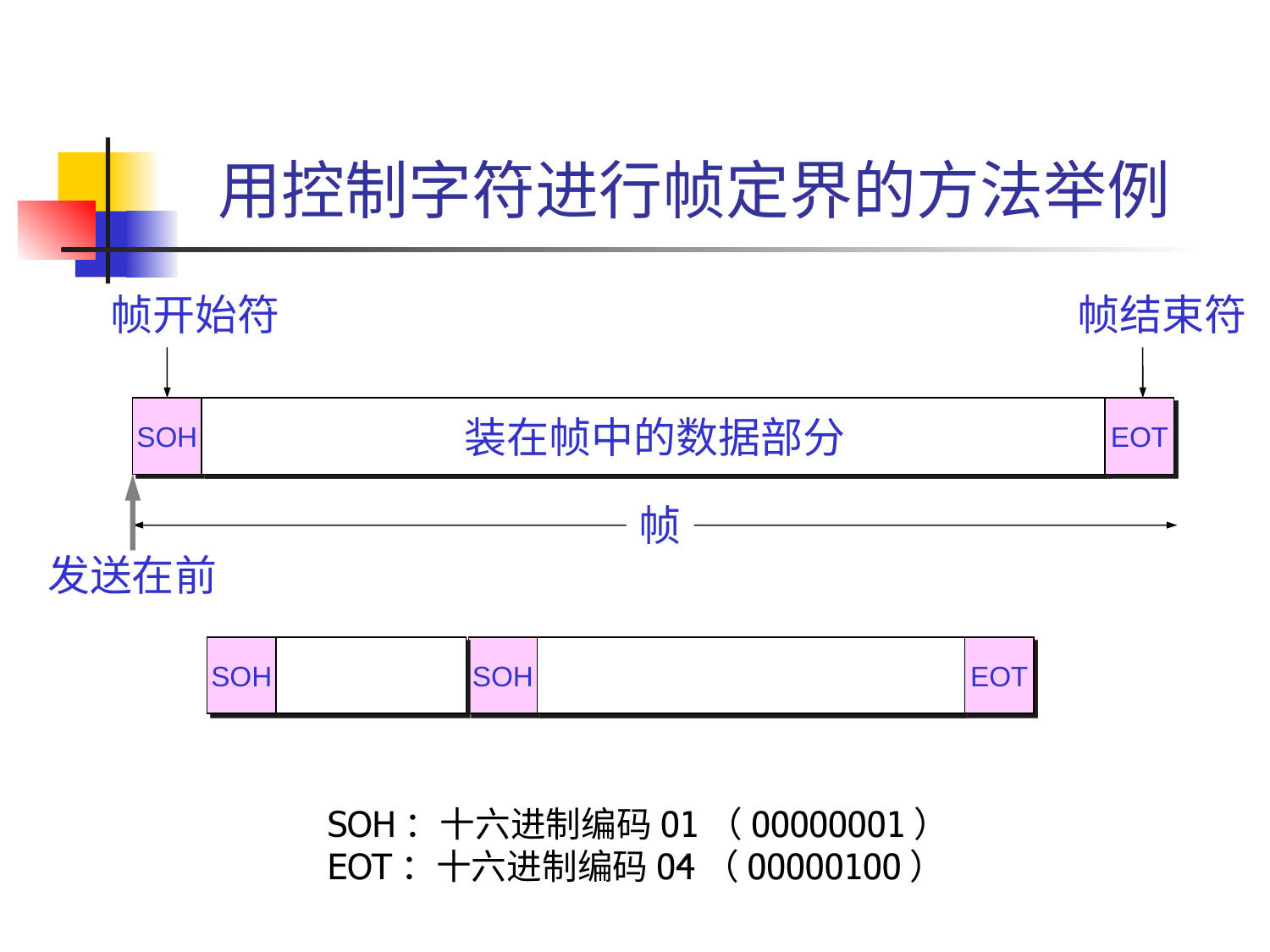

# 用控制字符进行帧定界的方法举例
帧开始符
帧结束符

SOH
装在帧中的数据部分
EOT

帧

发送在前
SOH

SOH

EOT
SOH：十六进制编码01（00000001）
EOT：十六进制编码04（00000100）